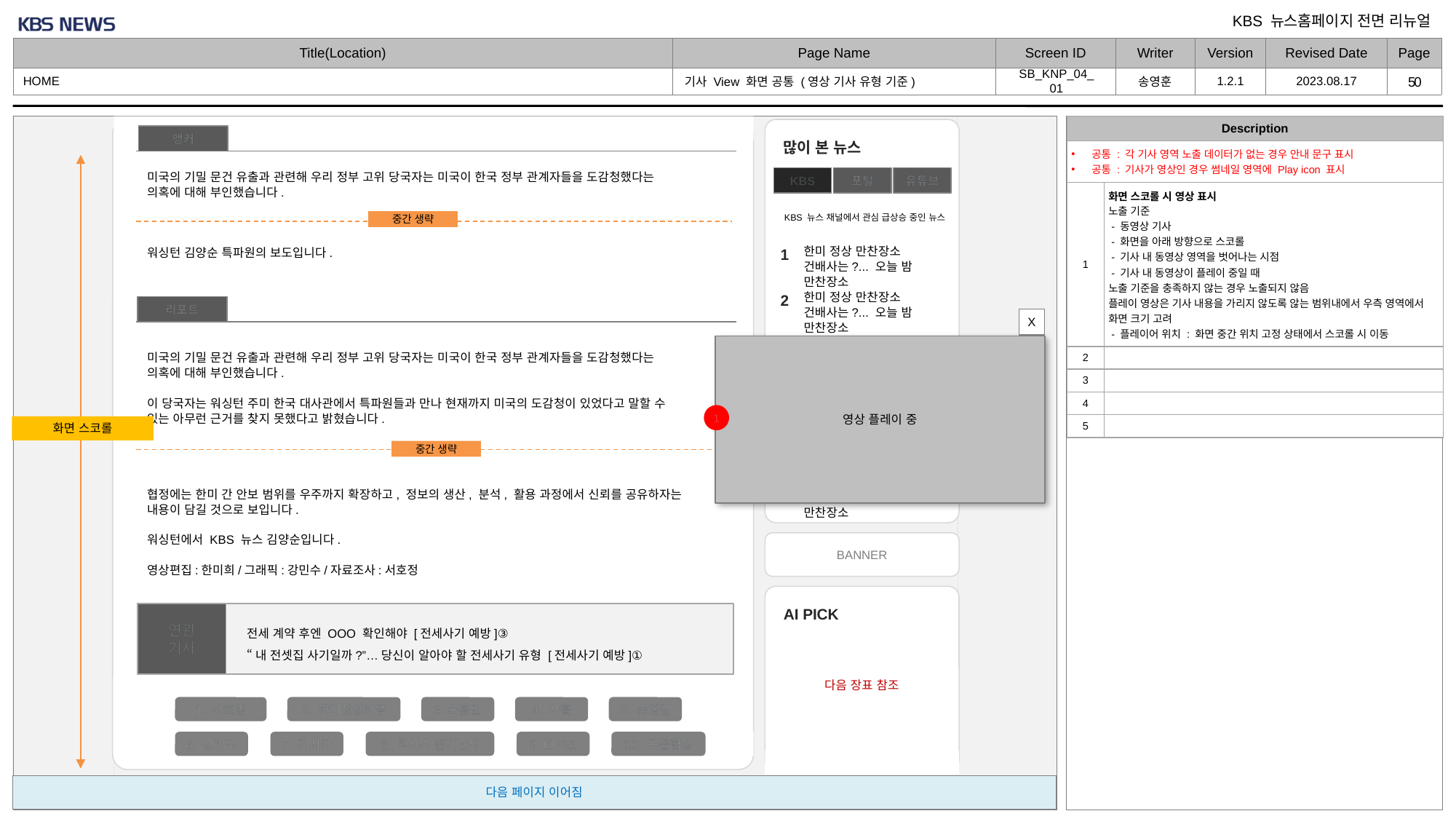

HOME
SB_KNP_04_01
# 기사 View 화면 공통 (영상 기사 유형 기준)

앵커
많이 본 뉴스
미국의 기밀 문건 유출과 관련해 우리 정부 고위 당국자는 미국이 한국 정부 관계자들을 도감청했다는
의혹에 대해 부인했습니다.

워싱턴 김양순 특파원의 보도입니다.
KBS
포털
유튜브
KBS 뉴스 채널에서 관심 급상승 중인 뉴스
중간 생략
한미 정상 만찬장소 건배사는?... 오늘 밤 만찬장소
1
한미 정상 만찬장소 건배사는?... 오늘 밤 만찬장소
2
리포트
한미 정상 만찬장소 건배사는?... 오늘 밤 만찬장소
3
미국의 기밀 문건 유출과 관련해 우리 정부 고위 당국자는 미국이 한국 정부 관계자들을 도감청했다는
의혹에 대해 부인했습니다.

이 당국자는 워싱턴 주미 한국 대사관에서 특파원들과 만나 현재까지 미국의 도감청이 있었다고 말할 수
있는 아무런 근거를 찾지 못했다고 밝혔습니다.

협정에는 한미 간 안보 범위를 우주까지 확장하고, 정보의 생산, 분석, 활용 과정에서 신뢰를 공유하자는
내용이 담길 것으로 보입니다.

워싱턴에서 KBS 뉴스 김양순입니다.

영상편집:한미희/그래픽:강민수/자료조사:서호정
한미 정상 만찬장소 건배사는?... 오늘 밤 만찬장소
4
한미 정상 만찬장소 건배사는?... 오늘 밤 만찬장소
5
중간 생략
한미 정상 만찬장소 건배사는?... 오늘 밤 만찬장소
6
BANNER

AI PICK
연관
기사

전세 계약 후엔 OOO 확인해야 [전세사기 예방]③
“내 전셋집 사기일까?”…당신이 알아야 할 전세사기 유형 [전세사기 예방]①
다음 장표 참조
1. 간호법
2. 한미정상회담
3.손흥민
4. 사흘
5. 송영길

6. 강래구
7. 기시다
8. 텍사스 총기난사
9. KF-21
10. 곡물협정

| Description |  |
| --- | --- |
| 공통 : 각 기사 영역 노출 데이터가 없는 경우 안내 문구 표시 공통 : 기사가 영상인 경우 썸네일 영역에 Play icon 표시 |  |
| 1 | 화면 스코롤 시 영상 표시 노출 기준 - 동영상 기사 - 화면을 아래 방향으로 스코롤 - 기사 내 동영상 영역을 벗어나는 시점 - 기사 내 동영상이 플레이 중일 때 노출 기준을 충족하지 않는 경우 노출되지 않음 플레이 영상은 기사 내용을 가리지 않도록 않는 범위내에서 우측 영역에서 화면 크기 고려 - 플레이어 위치 : 화면 중간 위치 고정 상태에서 스코롤 시 이동 |
| 2 |  |
| 3 |  |
| 4 |  |
| 5 |  |
X
영상 플레이 중
1
화면 스코롤